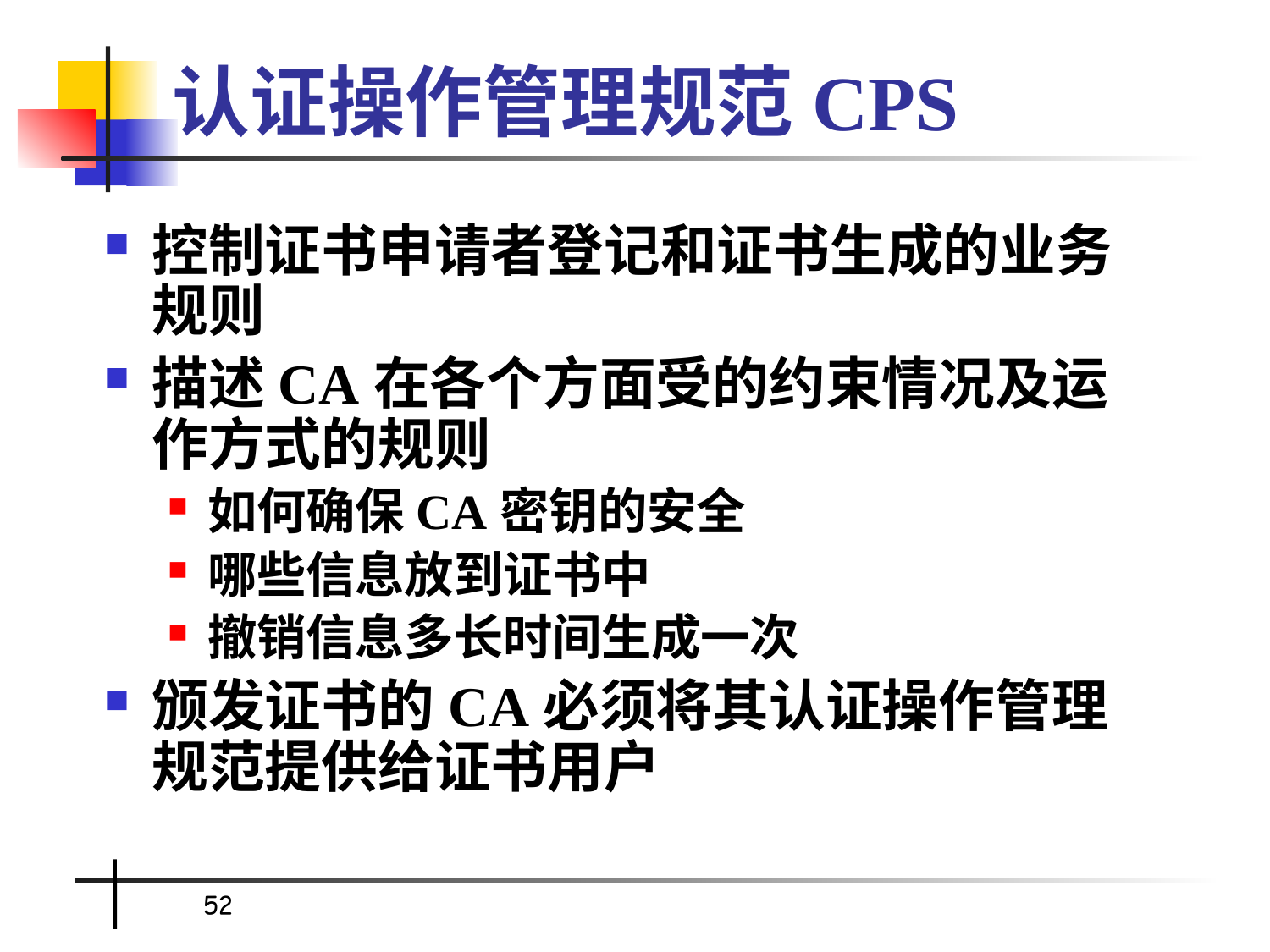

# 认证操作管理规范CPS
控制证书申请者登记和证书生成的业务规则
描述CA在各个方面受的约束情况及运作方式的规则
如何确保CA密钥的安全
哪些信息放到证书中
撤销信息多长时间生成一次
颁发证书的CA必须将其认证操作管理规范提供给证书用户

52